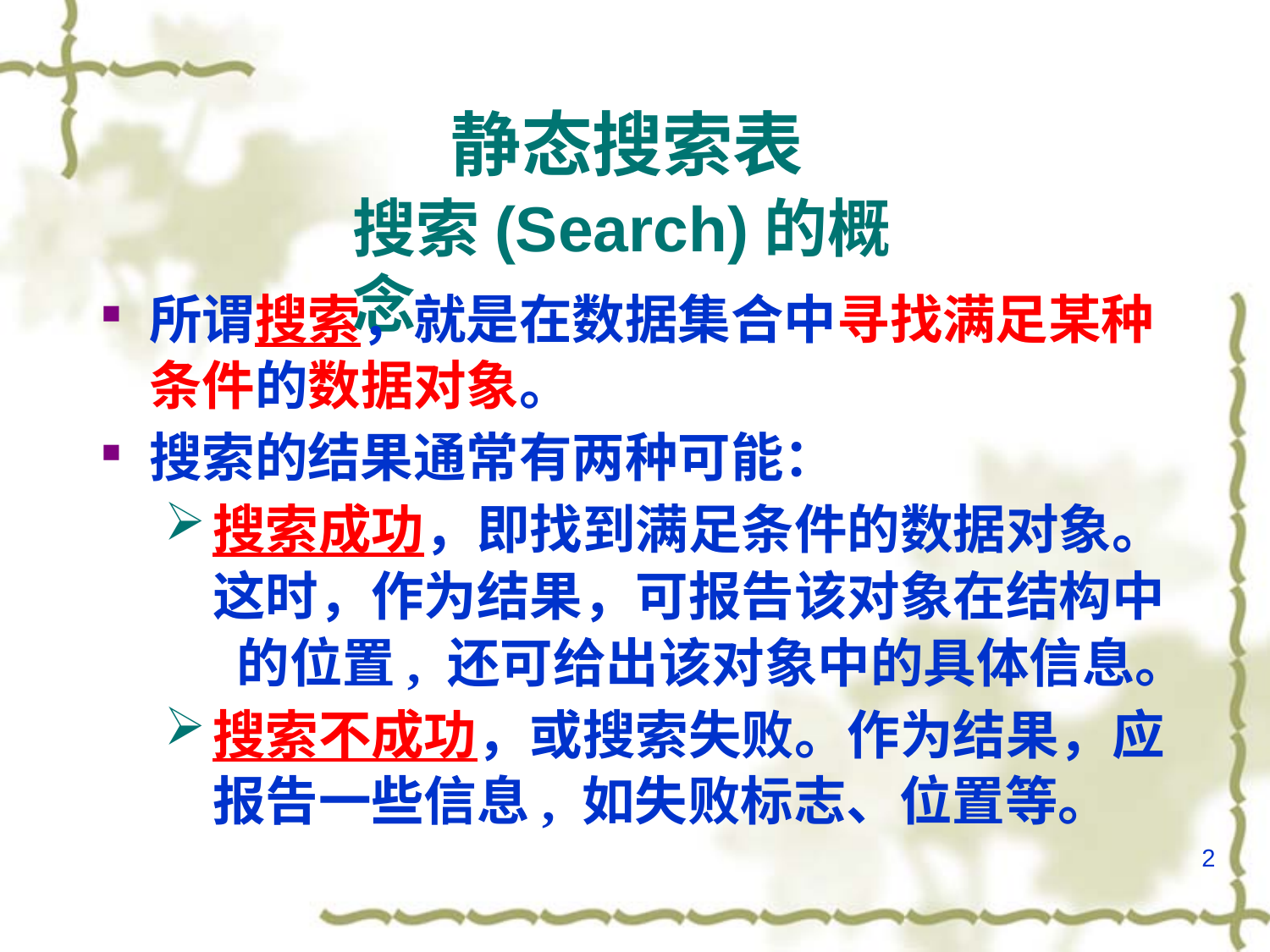

# 静态搜索表
搜索(Search)的概念
所谓搜索，就是在数据集合中寻找满足某种条件的数据对象。
搜索的结果通常有两种可能：
搜索成功，即找到满足条件的数据对象。这时，作为结果，可报告该对象在结构中    的位置, 还可给出该对象中的具体信息。
搜索不成功，或搜索失败。作为结果，应报告一些信息, 如失败标志、位置等。
2